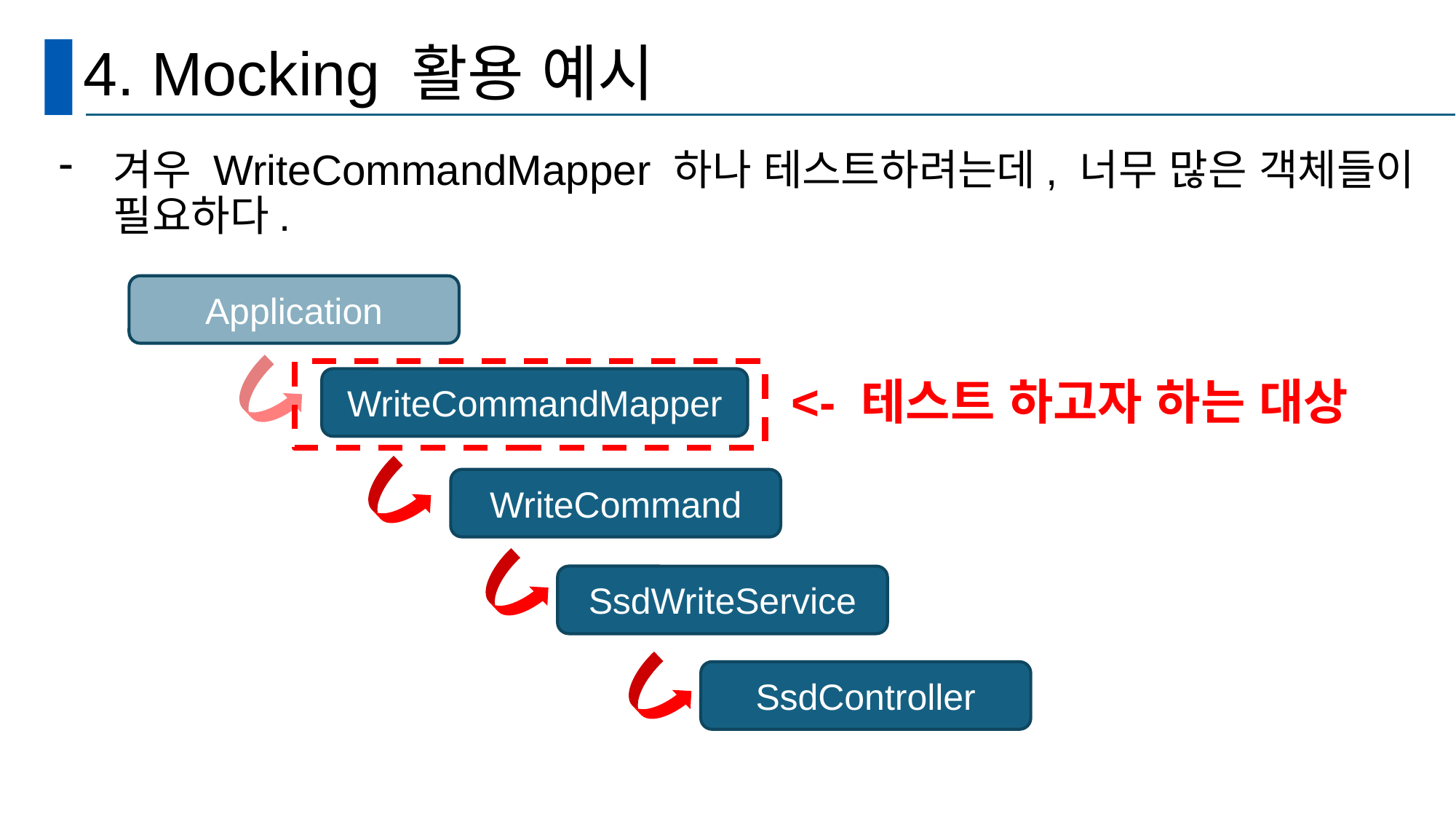

# 4. Mocking 활용 예시
겨우 WriteCommandMapper 하나 테스트하려는데, 너무 많은 객체들이 필요하다.
Application

<- 테스트 하고자 하는 대상
WriteCommandMapper

WriteCommand

SsdWriteService

SsdController